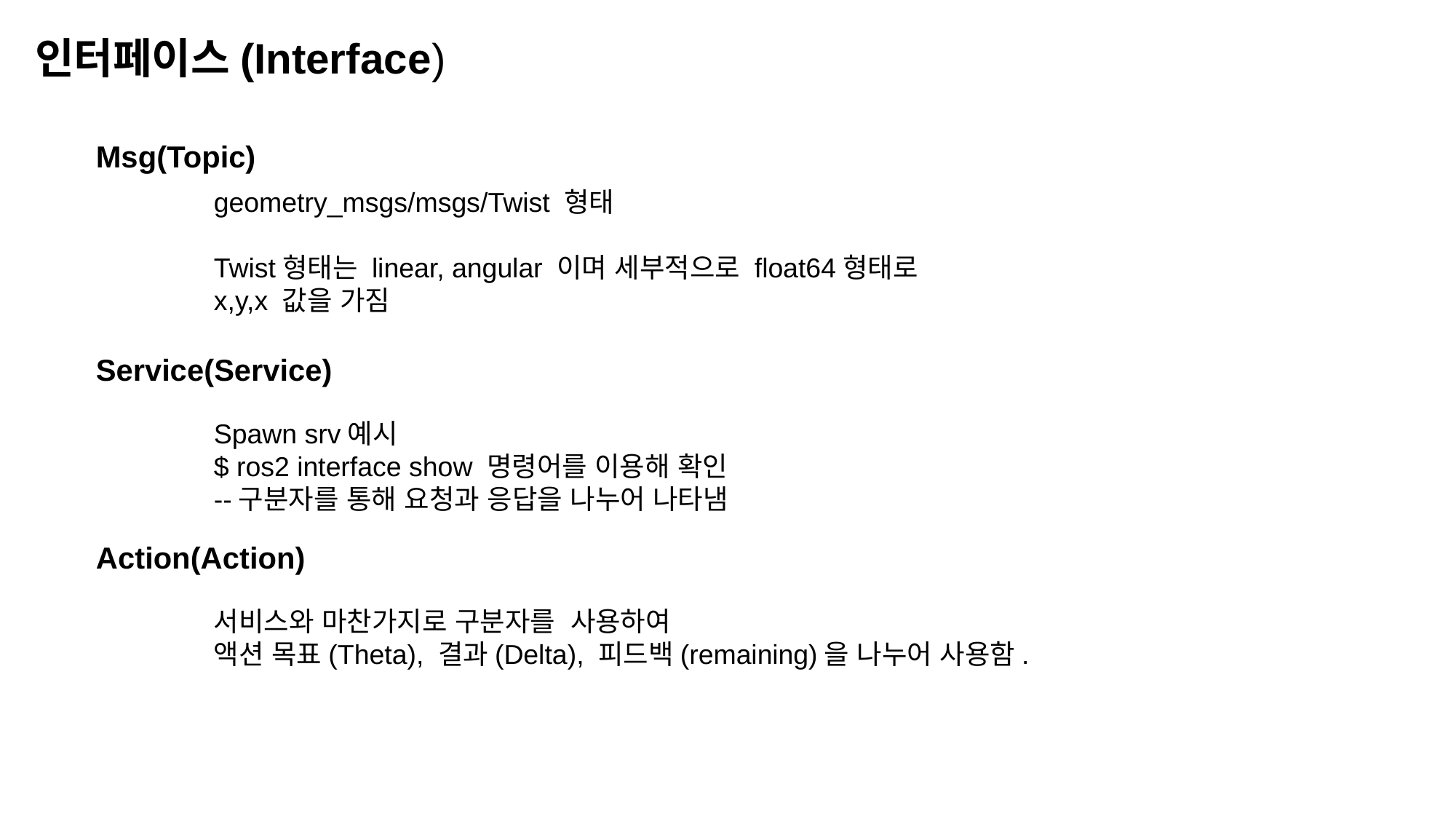

# 인터페이스(Interface)
Msg(Topic)
geometry_msgs/msgs/Twist 형태

Twist형태는 linear, angular 이며 세부적으로 float64형태로 x,y,x 값을 가짐
Service(Service)
Spawn srv예시
$ ros2 interface show 명령어를 이용해 확인
--구분자를 통해 요청과 응답을 나누어 나타냄
Action(Action)
서비스와 마찬가지로 구분자를  사용하여
액션 목표(Theta), 결과(Delta), 피드백(remaining)을 나누어 사용함.